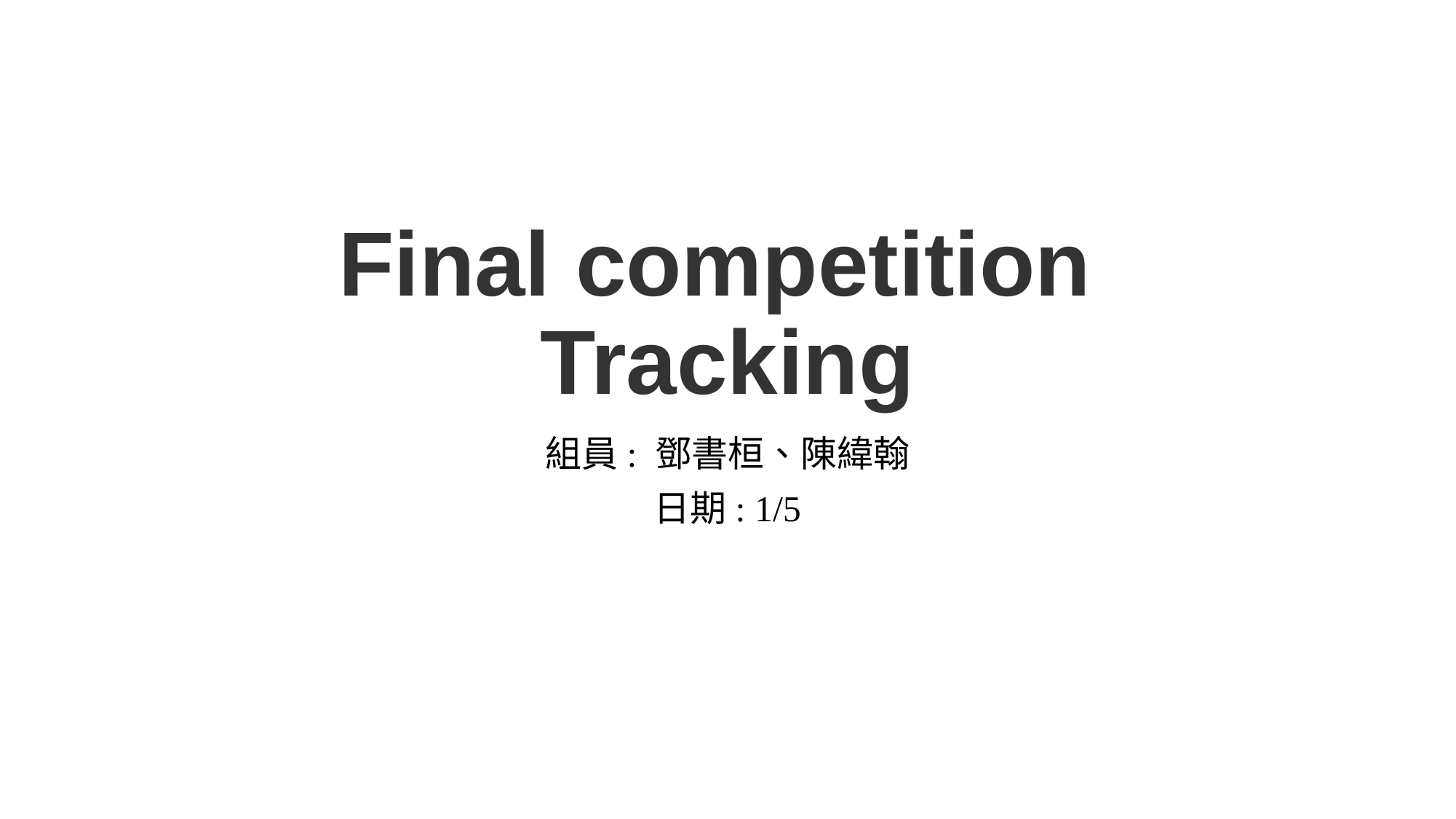

# Final competition Tracking
組員: 鄧書桓、陳緯翰
日期: 1/5